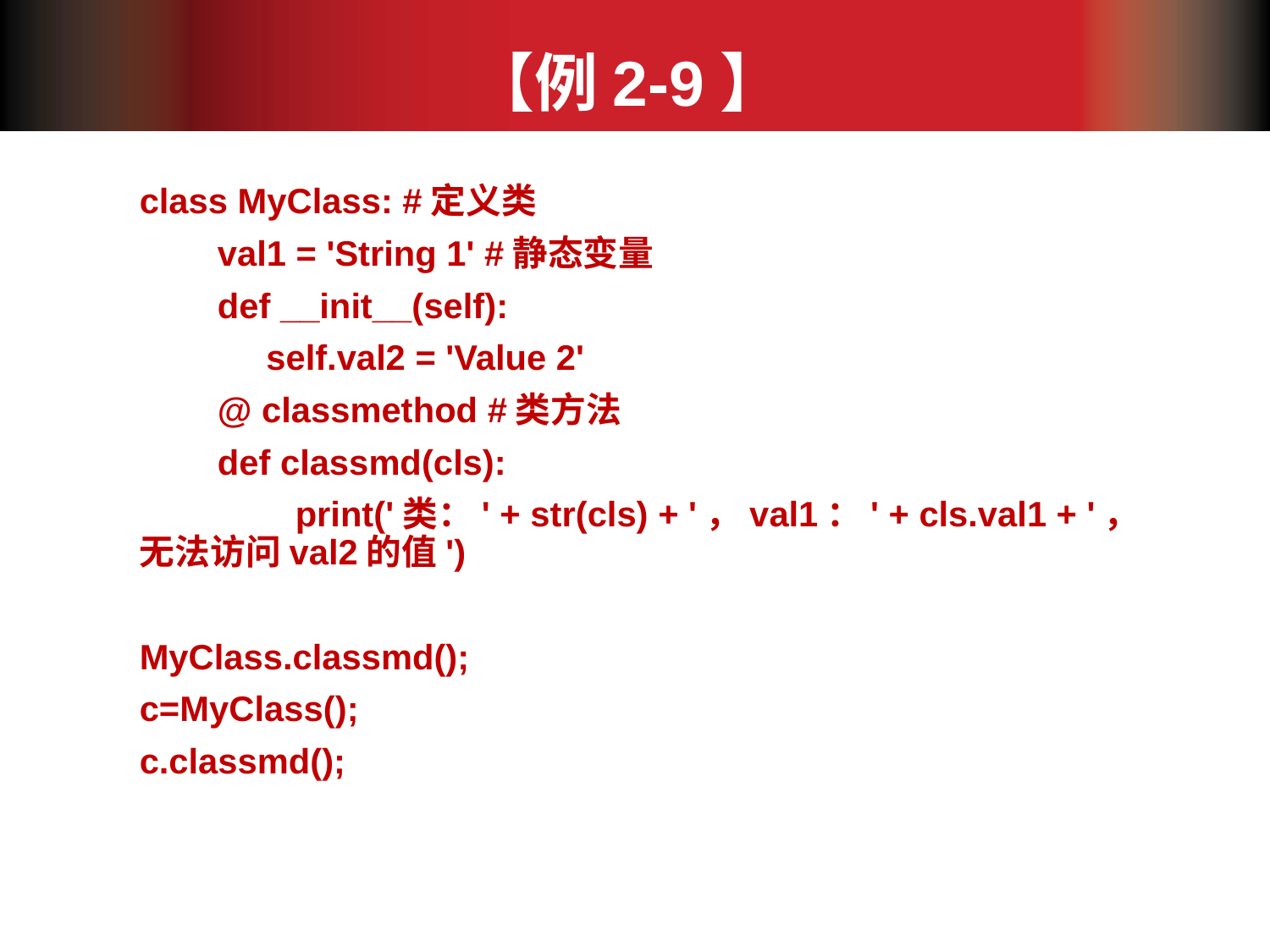

# 【例2-9】
class MyClass: #定义类
        val1 = 'String 1' #静态变量
        def __init__(self):
             self.val2 = 'Value 2'
        @ classmethod #类方法
        def classmd(cls):
                print('类：' + str(cls) + '，val1：' + cls.val1 + '，无法访问val2的值')

MyClass.classmd();
c=MyClass();
c.classmd();